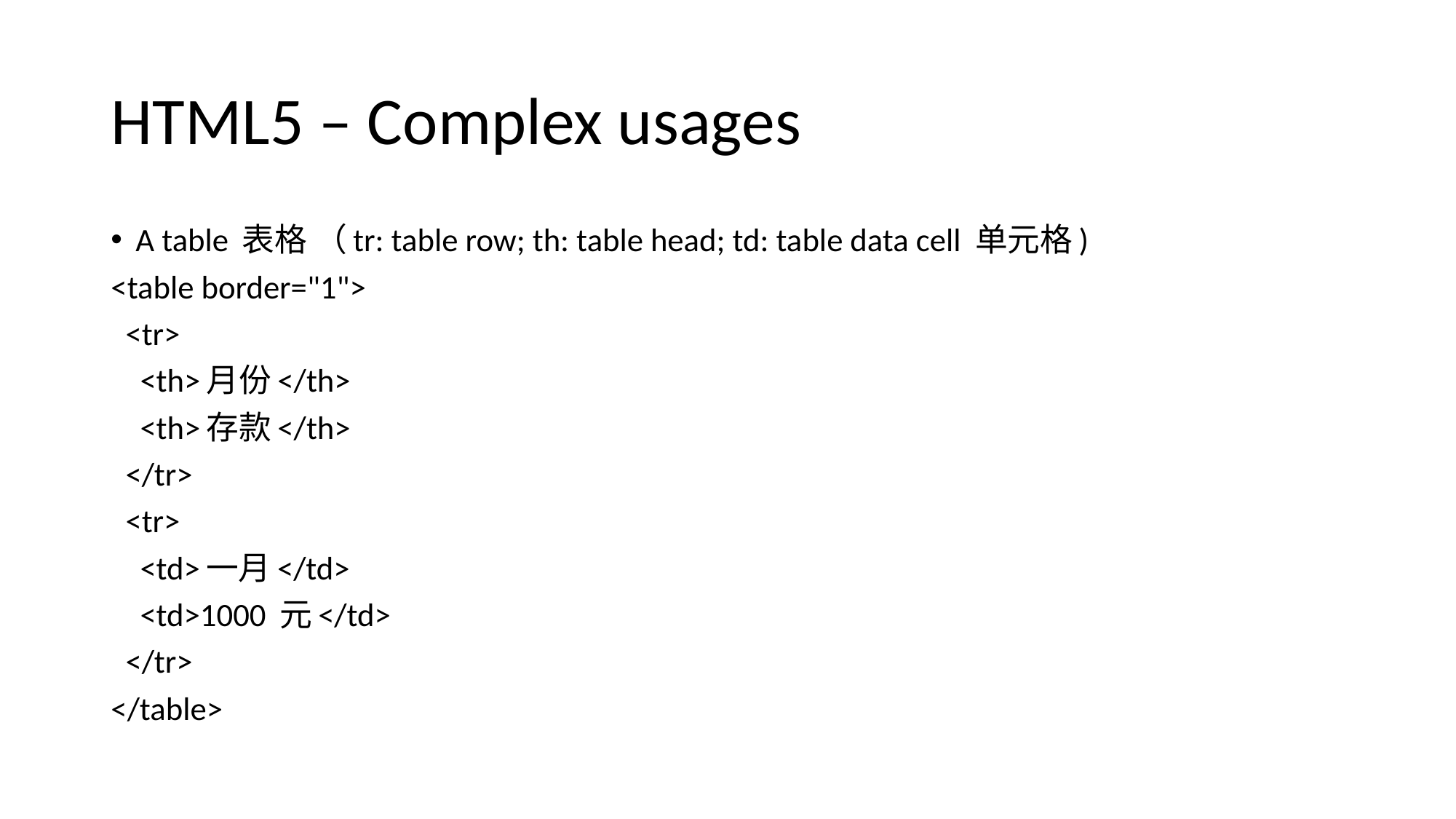

# HTML5 – Complex usages
A table 表格 （tr: table row; th: table head; td: table data cell 单元格)
<table border="1">
  <tr>
    <th>月份</th>
    <th>存款</th>
  </tr>
  <tr>
    <td>一月</td>
    <td>1000 元</td>
  </tr>
</table>